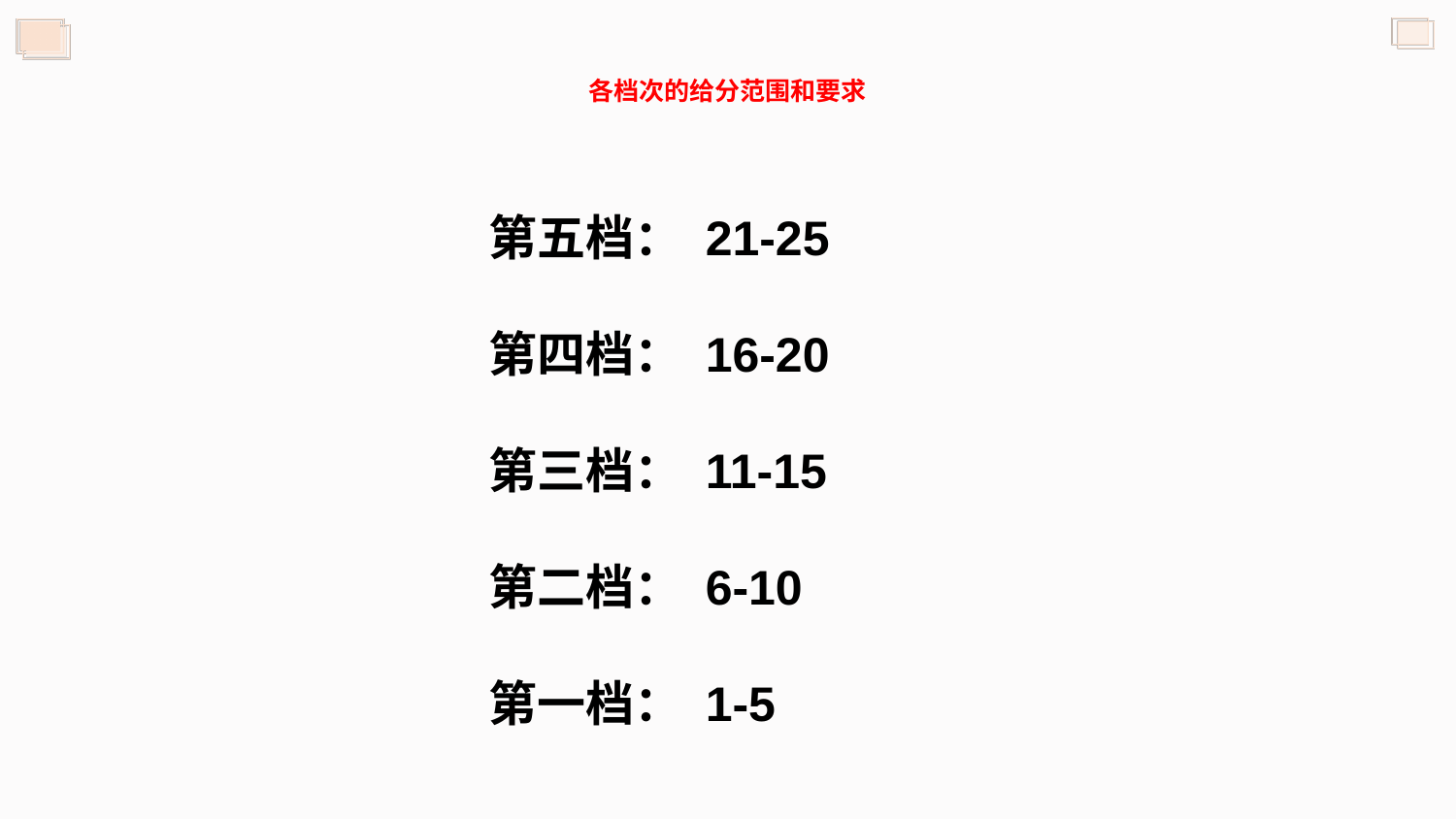

# 各档次的给分范围和要求
第五档： 21-25
第四档： 16-20
第三档： 11-15
第二档： 6-10
第一档： 1-5